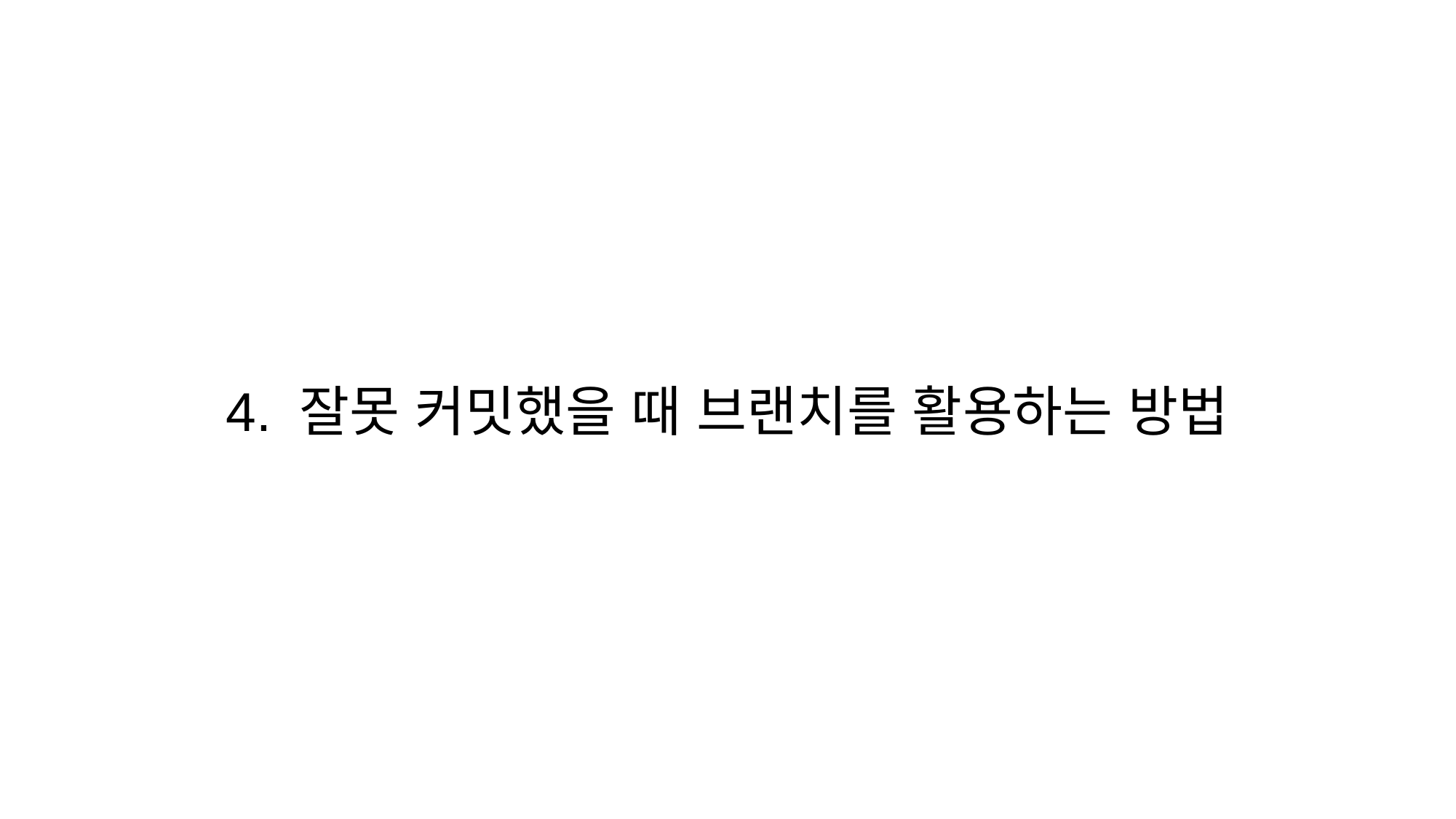

4. 잘못 커밋했을 때 브랜치를 활용하는 방법